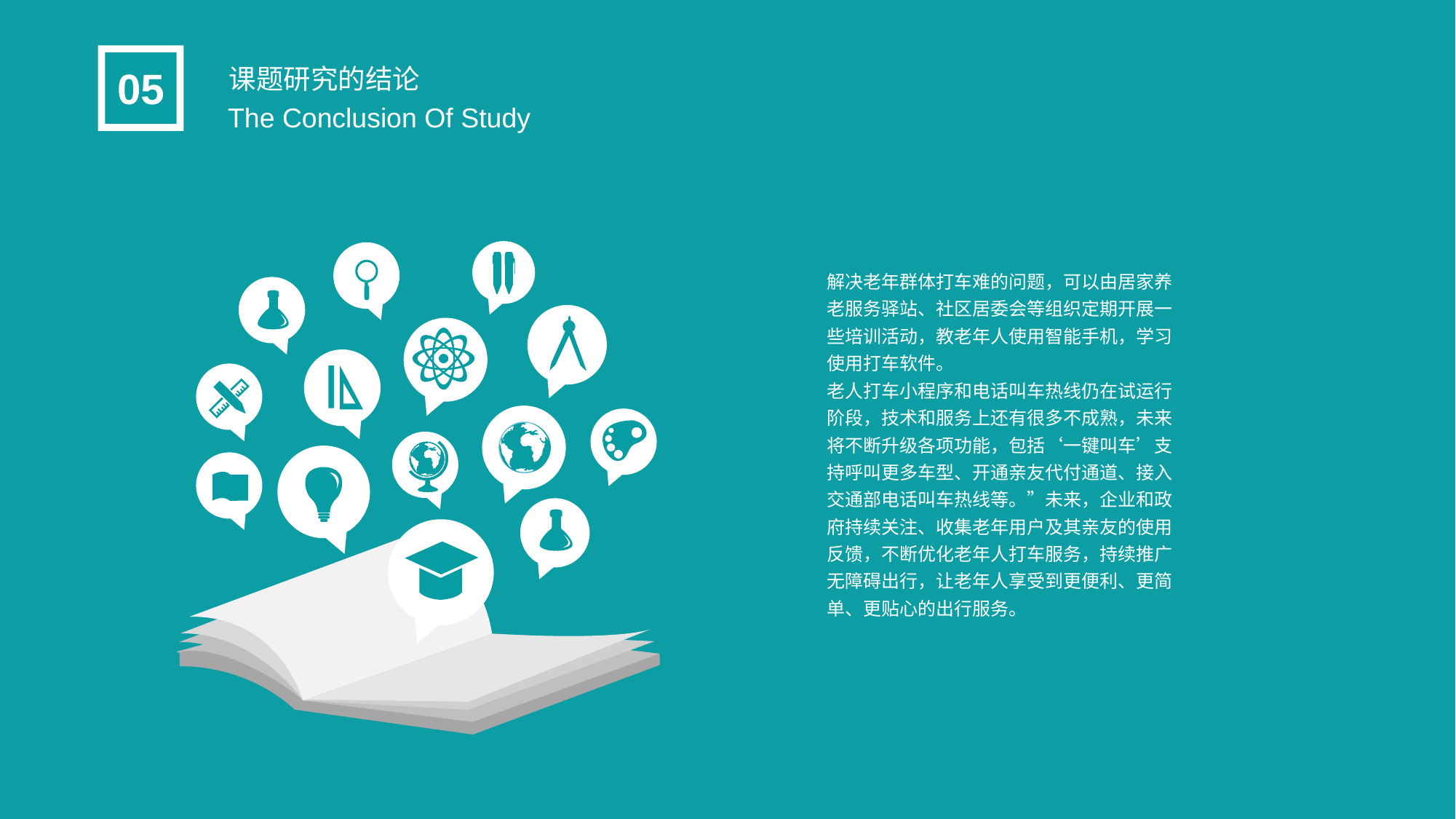

课题研究的结论

05
The Conclusion Of Study

解决老年群体打车难的问题，可以由居家养老服务驿站、社区居委会等组织定期开展一些培训活动，教老年人使用智能手机，学习使用打车软件。
老人打车小程序和电话叫车热线仍在试运行阶段，技术和服务上还有很多不成熟，未来将不断升级各项功能，包括‘一键叫车’支持呼叫更多车型、开通亲友代付通道、接入交通部电话叫车热线等。”未来，企业和政府持续关注、收集老年用户及其亲友的使用反馈，不断优化老年人打车服务，持续推广无障碍出行，让老年人享受到更便利、更简单、更贴心的出行服务。